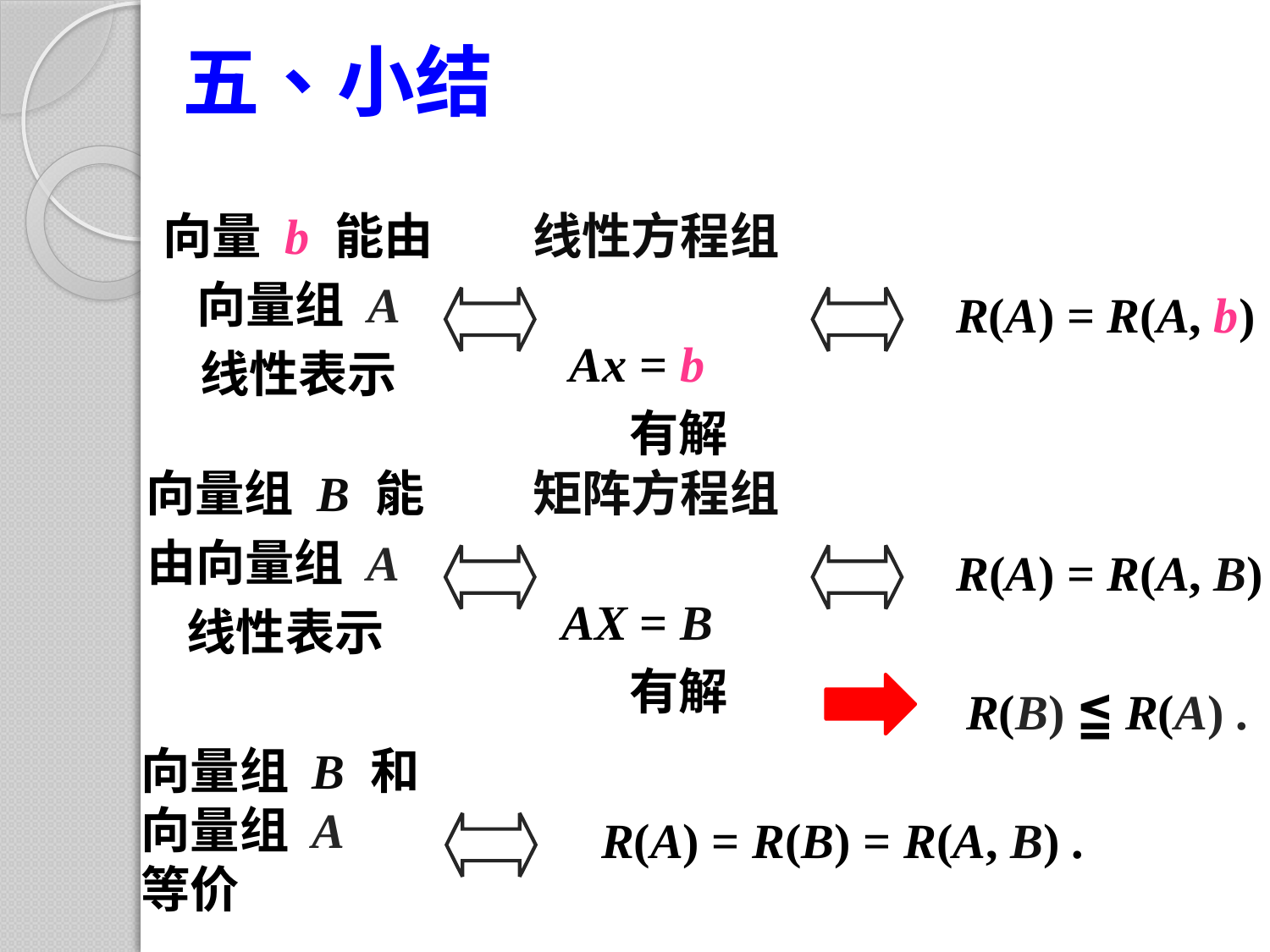

# 五、小结
向量 b 能由
向量组 A
线性表示
线性方程组
Ax = b
有解
R(A) = R(A, b)

向量组 B 能
由向量组 A
线性表示
矩阵方程组
AX = B
有解
R(A) = R(A, B)

R(B) ≦ R(A) .
向量组 B 和
向量组 A
等价
R(A) = R(B) = R(A, B) .